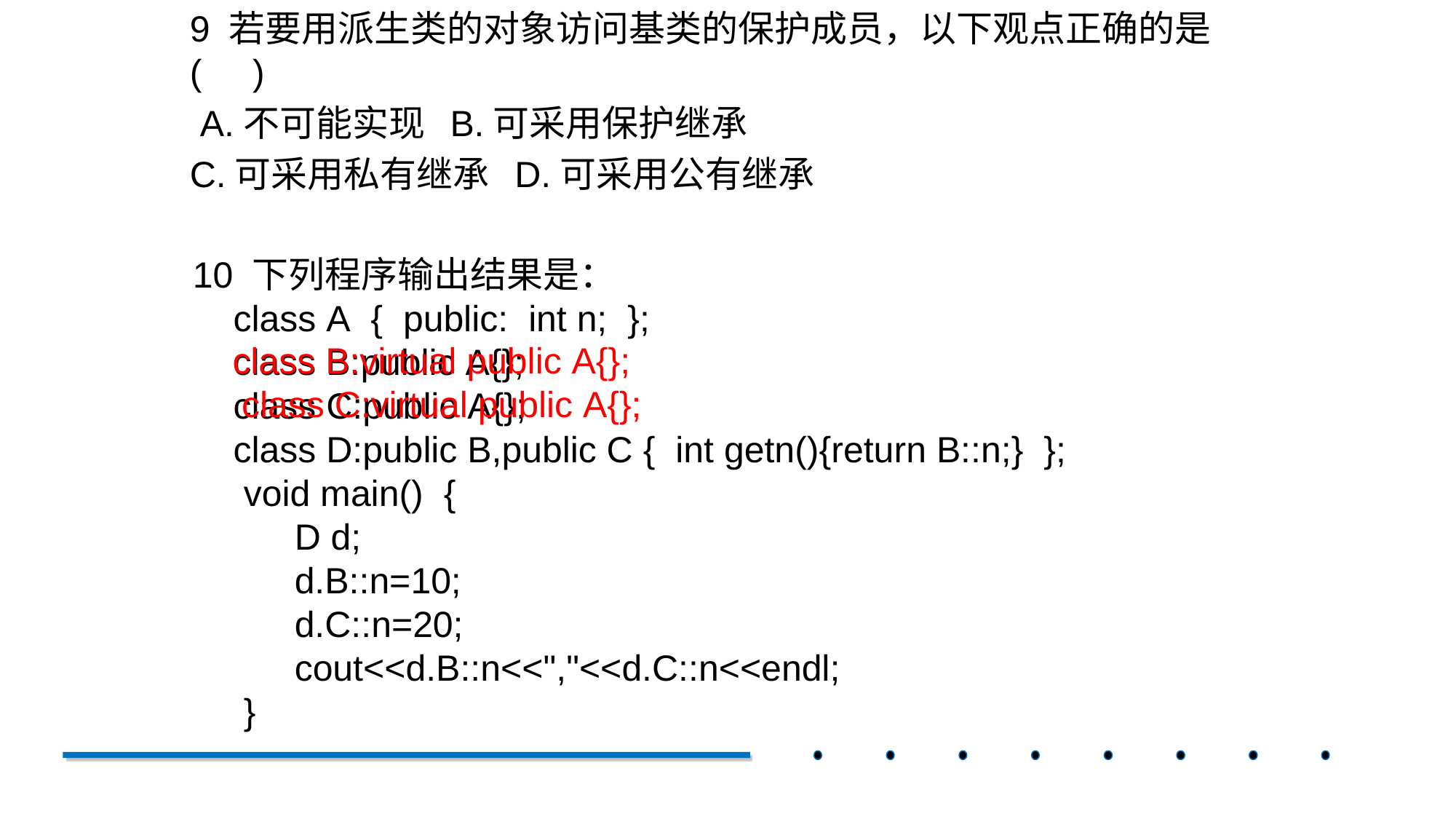

9 若要用派生类的对象访问基类的保护成员，以下观点正确的是(     )
 A.不可能实现  B.可采用保护继承
C.可采用私有继承  D.可采用公有继承
10 下列程序输出结果是：
    class A  {  public:  int n;  };
    class B:public A{};
    class C:public A{};
    class D:public B,public C {  int getn(){return B::n;}  };
     void main()  {
          D d;
          d.B::n=10;
          d.C::n=20;
          cout<<d.B::n<<","<<d.C::n<<endl;
     }

class B:virtual public A{};
class C:virtual public A{};